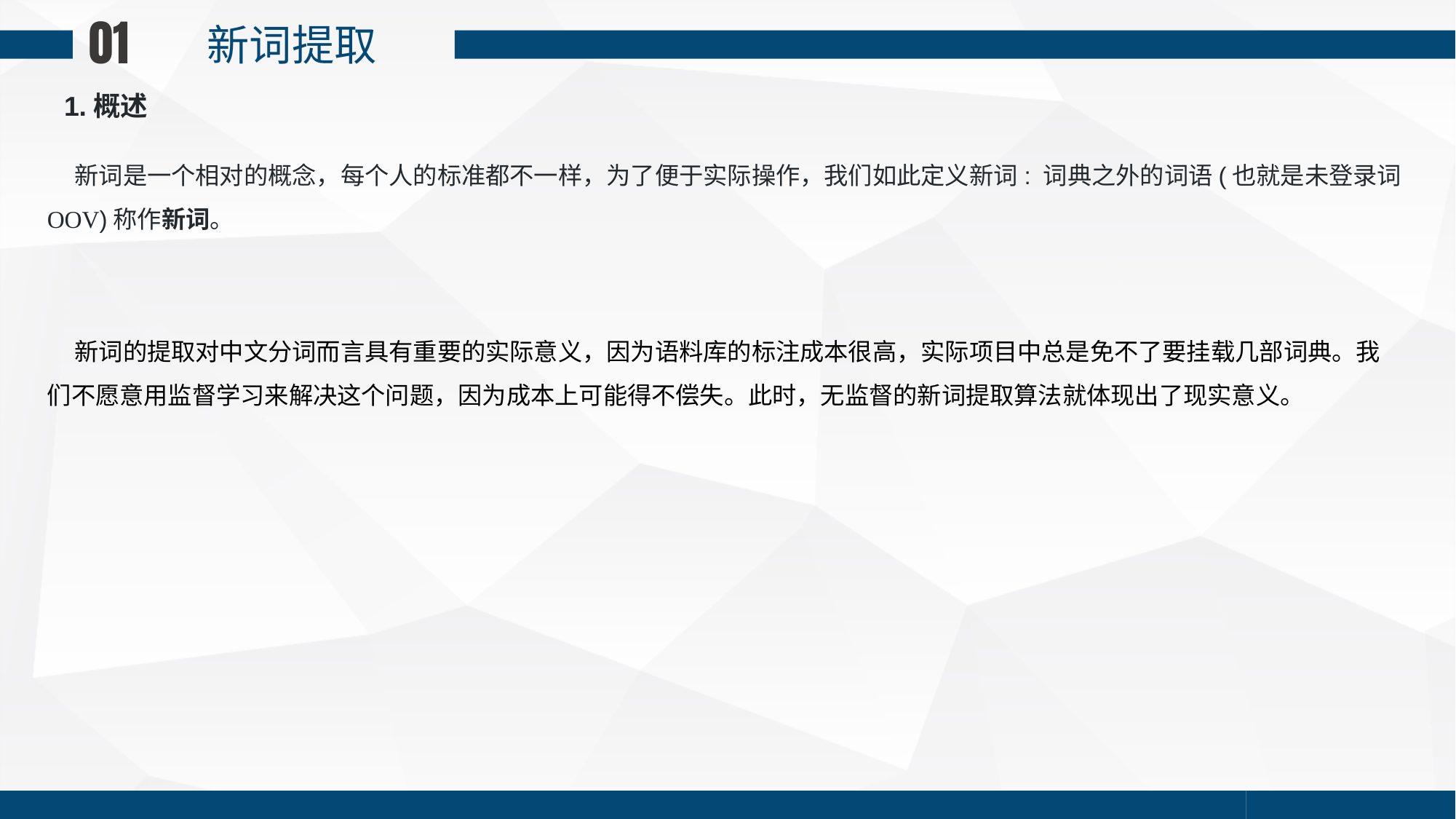

01
新词提取

1.概述
    新词是一个相对的概念，每个人的标准都不一样，为了便于实际操作，我们如此定义新词: 词典之外的词语(也就是未登录词OOV)称作新词。
    新词的提取对中文分词而言具有重要的实际意义，因为语料库的标注成本很高，实际项目中总是免不了要挂载几部词典。我们不愿意用监督学习来解决这个问题，因为成本上可能得不偿失。此时，无监督的新词提取算法就体现出了现实意义。